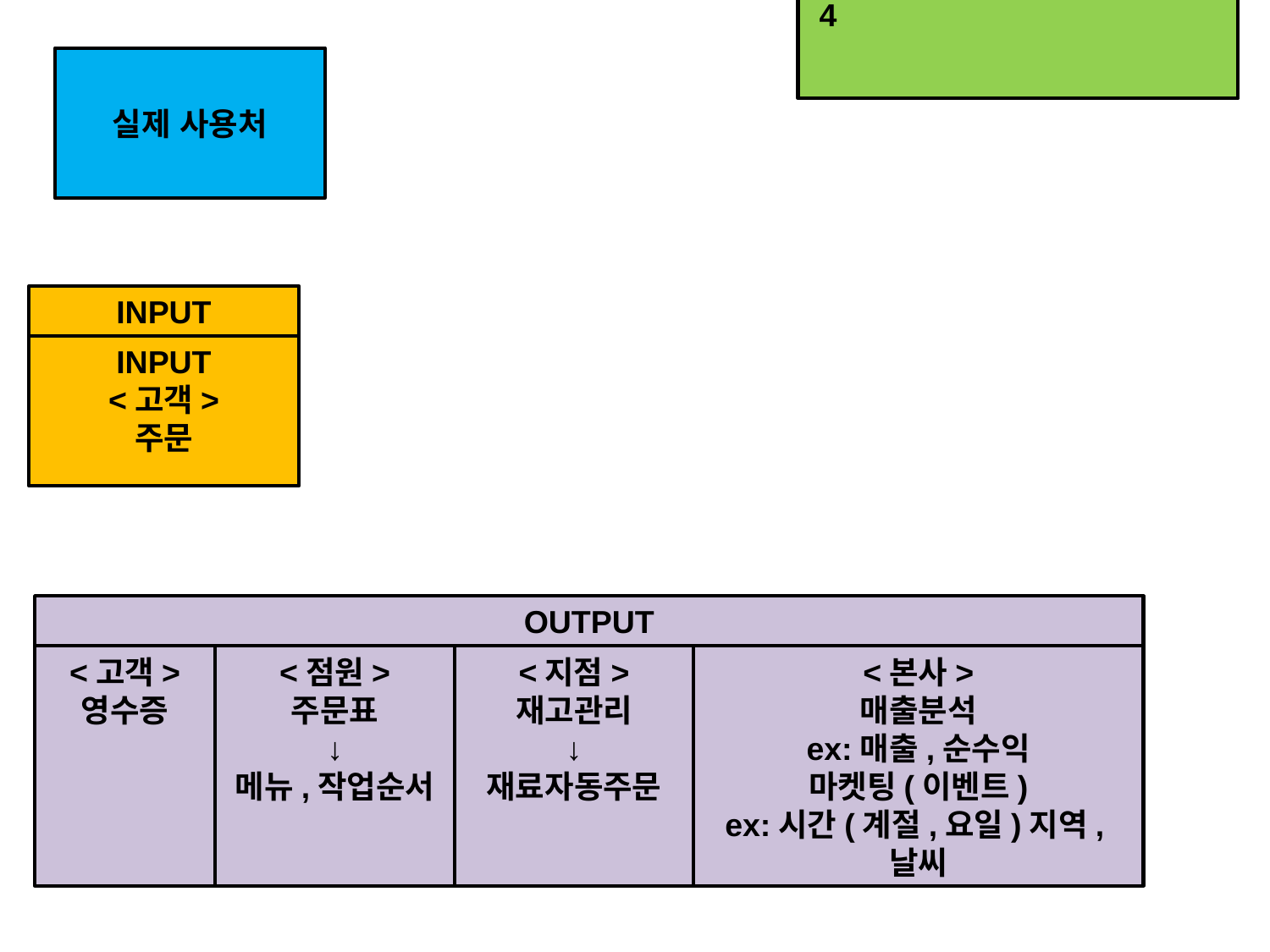

메뉴
 1 이름 재료 수량, 재료, 가격
 2
 3
 4
 5
 6
용도
 1 프론트관리(주문)
 1 재고관리
 2 매출관리
 3 마켓팅
 4

실제 사용처
INPUT
INPUT
<고객>
주문
OUTPUT
<고객>
영수증

<점원>
주문표
↓
메뉴,작업순서
<지점>
재고관리
↓
재료자동주문

<본사>
매출분석
ex:매출,순수익
마켓팅(이벤트)
ex:시간(계절,요일)지역,날씨